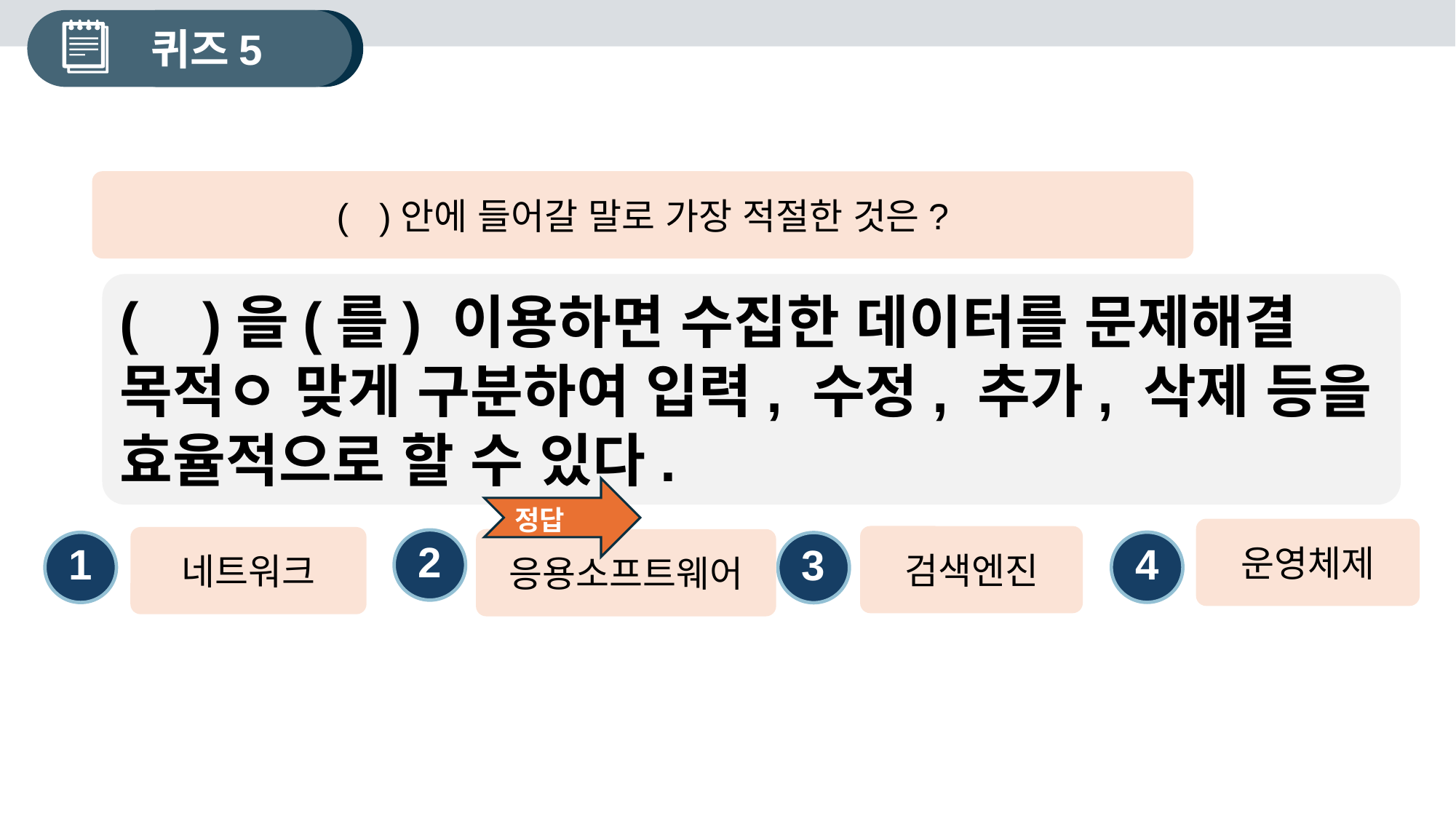

퀴즈5

(   )안에 들어갈 말로 가장 적절한 것은?
(    )을(를) 이용하면 수집한 데이터를 문제해결 목적ㅇ 맞게 구분하여 입력, 수정, 추가, 삭제 등을 효율적으로 할 수 있다.
정답
운영체제
검색엔진
네트워크
응용소프트웨어
2
4
1
3